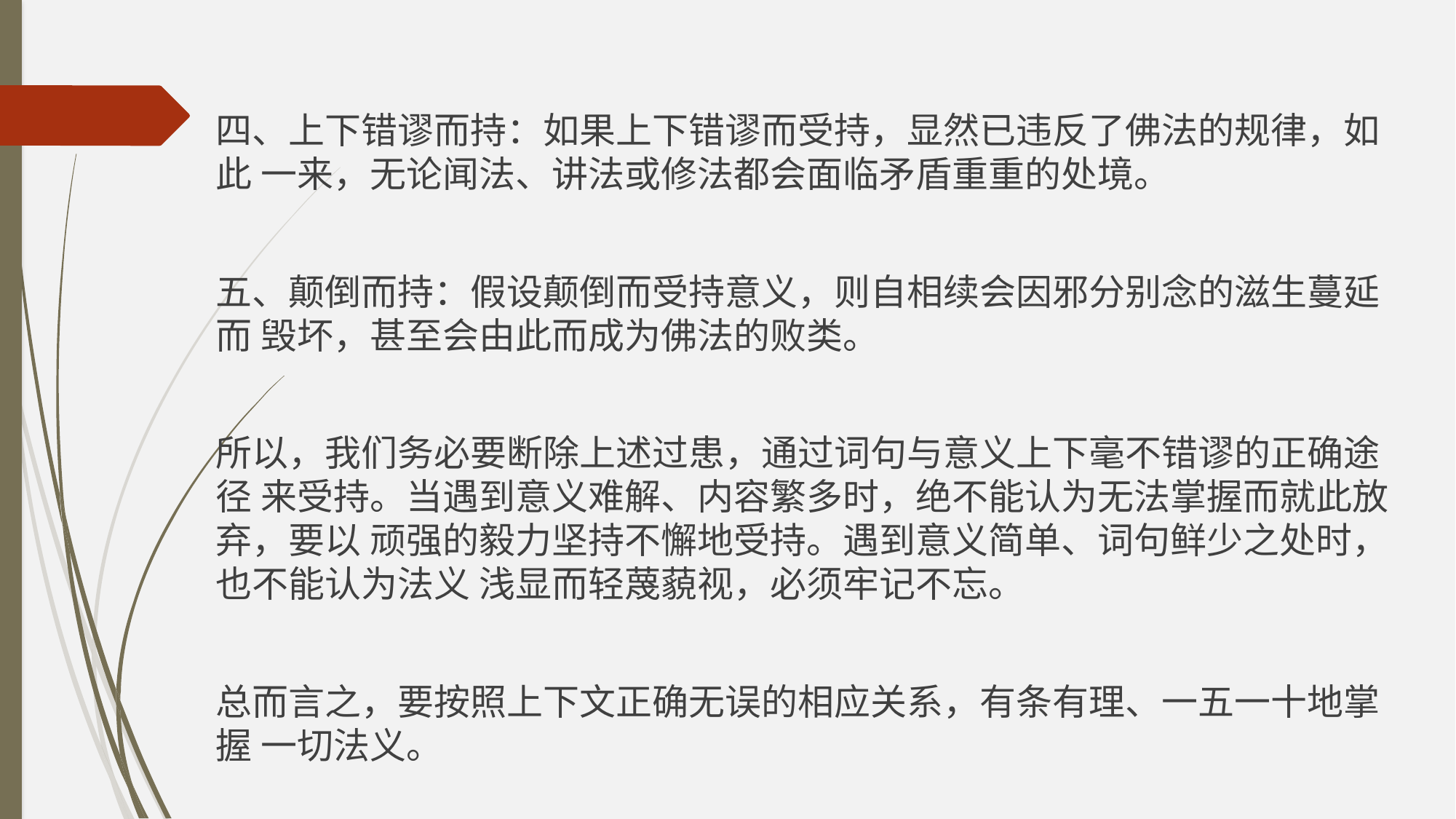

四、上下错谬而持：如果上下错谬而受持，显然已违反了佛法的规律，如此 一来，无论闻法、讲法或修法都会面临矛盾重重的处境。

五、颠倒而持：假设颠倒而受持意义，则自相续会因邪分别念的滋生蔓延而 毁坏，甚至会由此而成为佛法的败类。

所以，我们务必要断除上述过患，通过词句与意义上下毫不错谬的正确途径 来受持。当遇到意义难解、内容繁多时，绝不能认为无法掌握而就此放弃，要以 顽强的毅力坚持不懈地受持。遇到意义简单、词句鲜少之处时，也不能认为法义 浅显而轻蔑藐视，必须牢记不忘。

总而言之，要按照上下文正确无误的相应关系，有条有理、一五一十地掌握 一切法义。